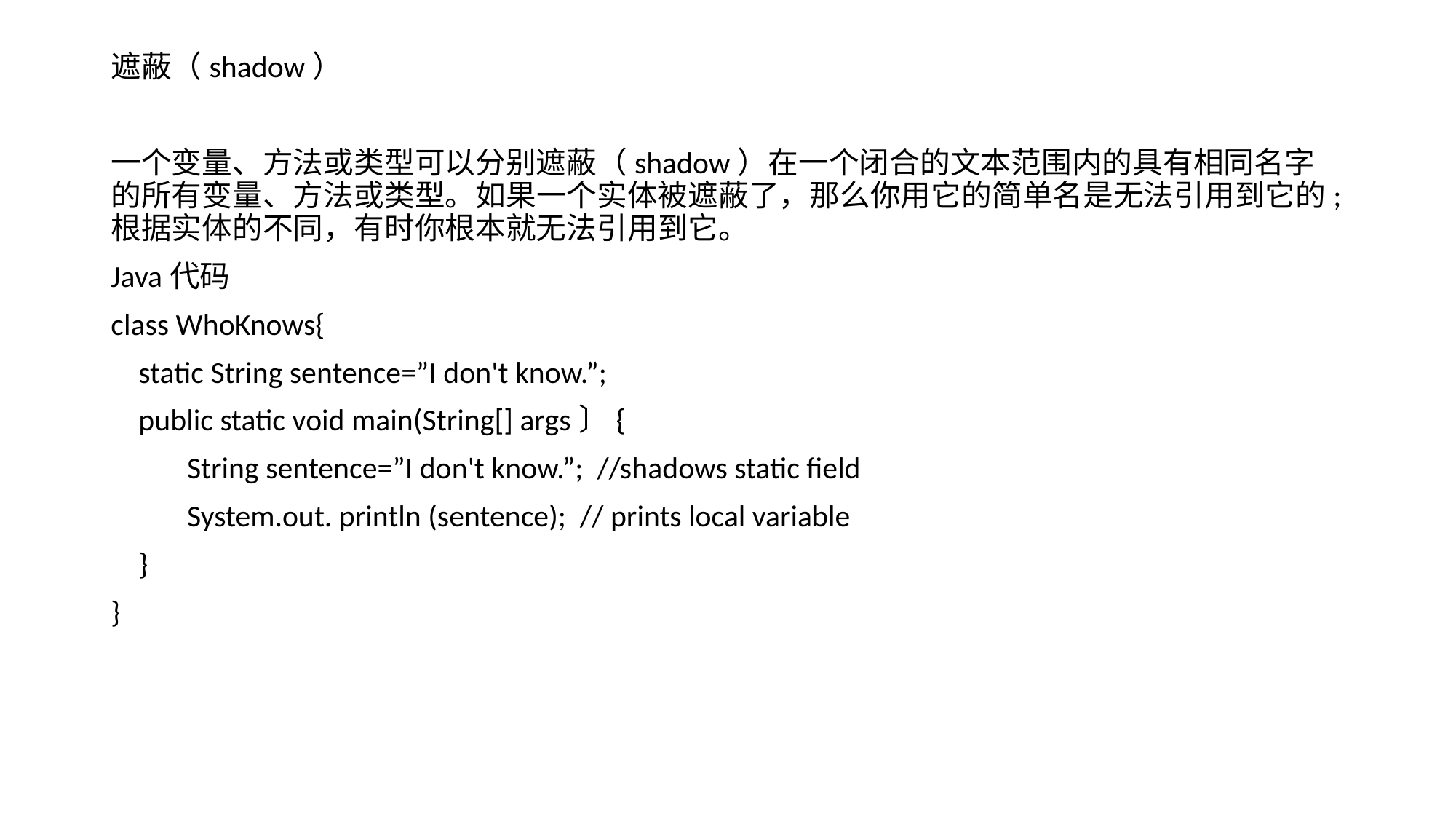

遮蔽（shadow）

一个变量、方法或类型可以分别遮蔽（shadow）在一个闭合的文本范围内的具有相同名字的所有变量、方法或类型。如果一个实体被遮蔽了，那么你用它的简单名是无法引用到它的;根据实体的不同，有时你根本就无法引用到它。
Java代码
class WhoKnows{
    static String sentence=”I don't know.”;
    public static void main(String[] args〕{
           String sentence=”I don't know.”;  //shadows static field
           System.out. println (sentence);  // prints local variable
    }
}